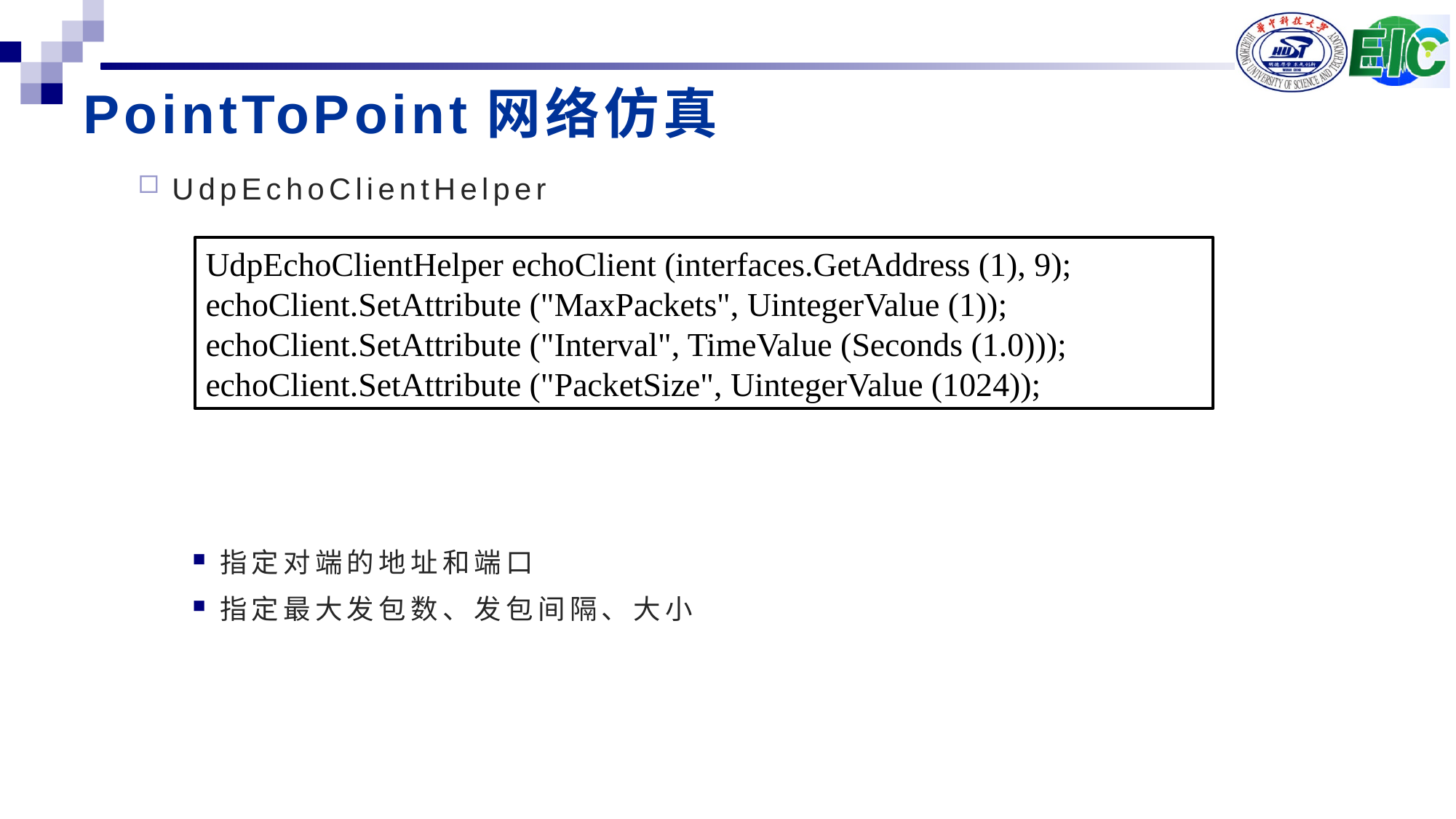

# PointToPoint网络仿真
UdpEchoClientHelper

指定对端的地址和端口
指定最大发包数、发包间隔、大小

UdpEchoClientHelper echoClient (interfaces.GetAddress (1), 9);
echoClient.SetAttribute ("MaxPackets", UintegerValue (1));
echoClient.SetAttribute ("Interval", TimeValue (Seconds (1.0)));
echoClient.SetAttribute ("PacketSize", UintegerValue (1024));